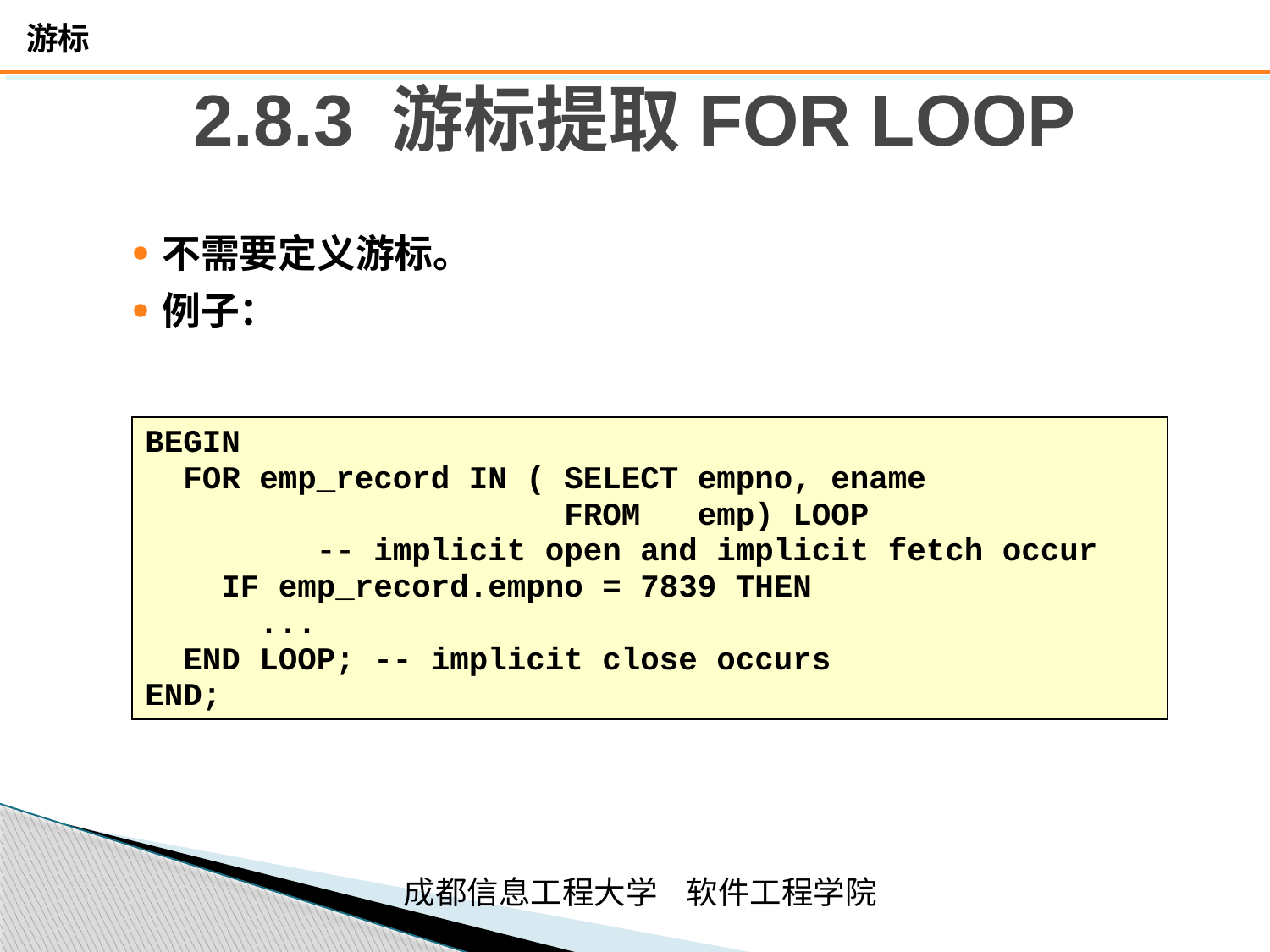

# 2.8.3 游标提取FOR LOOP
不需要定义游标。
例子：
BEGIN
  FOR emp_record IN ( SELECT empno, ename
	                      FROM   emp) LOOP
         -- implicit open and implicit fetch occur
    IF emp_record.empno = 7839 THEN
      ...
  END LOOP; -- implicit close occurs
END;